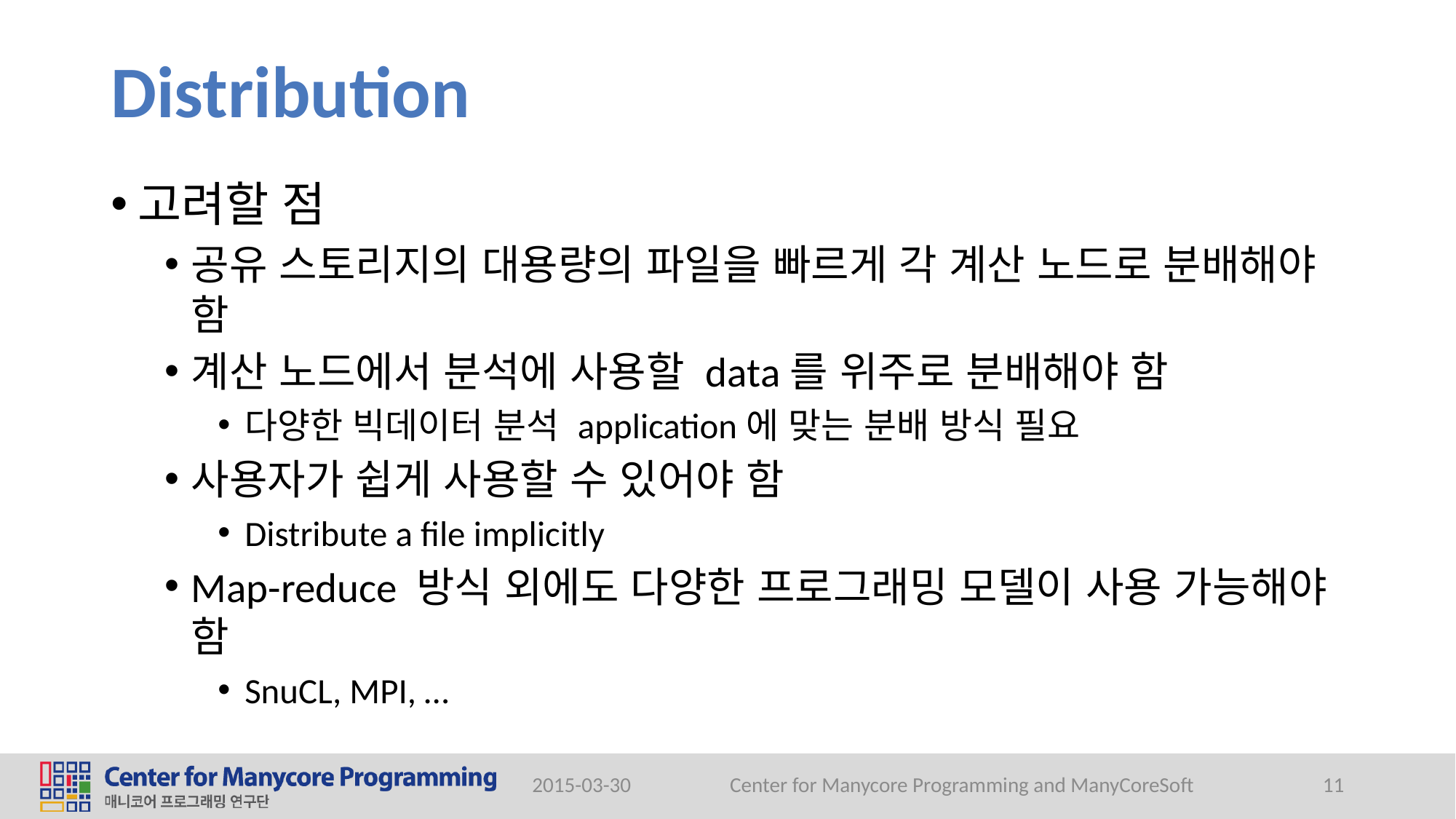

# Distribution
고려할 점
공유 스토리지의 대용량의 파일을 빠르게 각 계산 노드로 분배해야 함
계산 노드에서 분석에 사용할 data를 위주로 분배해야 함
다양한 빅데이터 분석 application에 맞는 분배 방식 필요
사용자가 쉽게 사용할 수 있어야 함
Distribute a file implicitly
Map-reduce 방식 외에도 다양한 프로그래밍 모델이 사용 가능해야 함
SnuCL, MPI, …
2015-03-30
Center for Manycore Programming and ManyCoreSoft
11